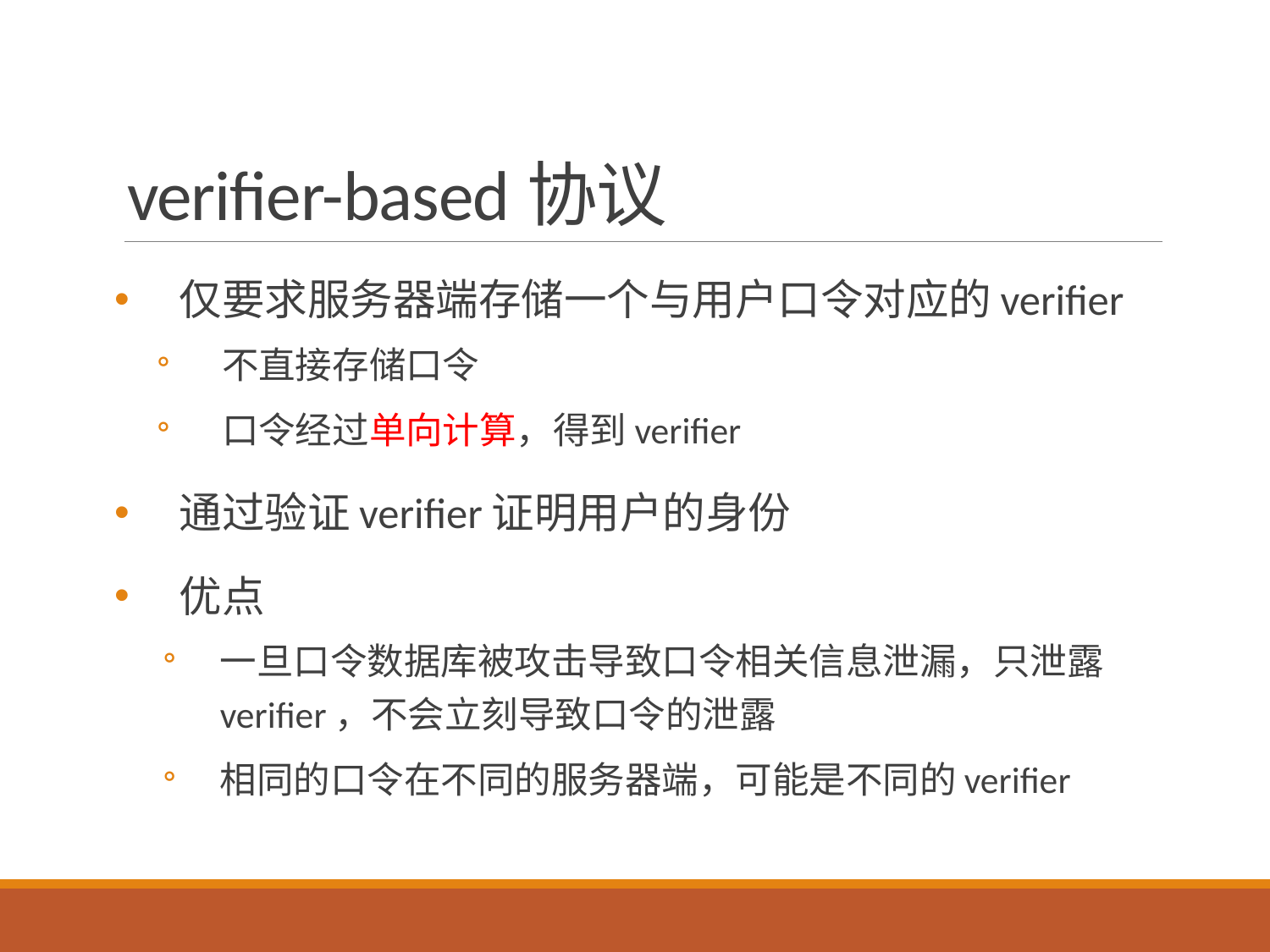

# verifier-based协议
仅要求服务器端存储一个与用户口令对应的verifier
不直接存储口令
口令经过单向计算，得到verifier
通过验证verifier证明用户的身份
优点
一旦口令数据库被攻击导致口令相关信息泄漏，只泄露verifier，不会立刻导致口令的泄露
相同的口令在不同的服务器端，可能是不同的verifier
36